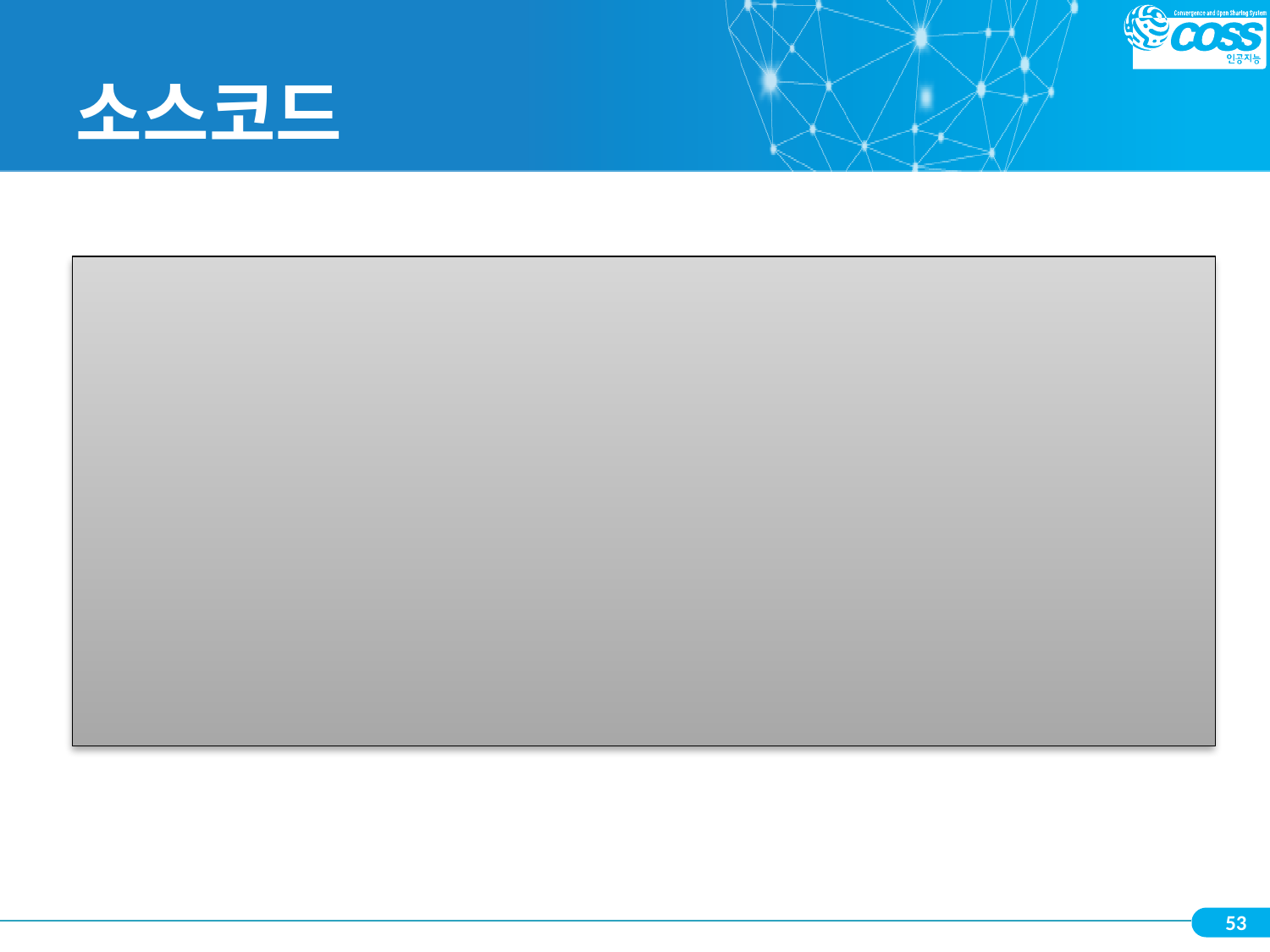

# 소스코드

# 양수, 음수, 0 인지 출력
num = int(input("정수 입력: "))
if num > 0 :
    print(num, "은 양수 입니다.")
elif num < 0 :
    print(num, "은 음수 입니다.")
else :
    print("0 입니다.")